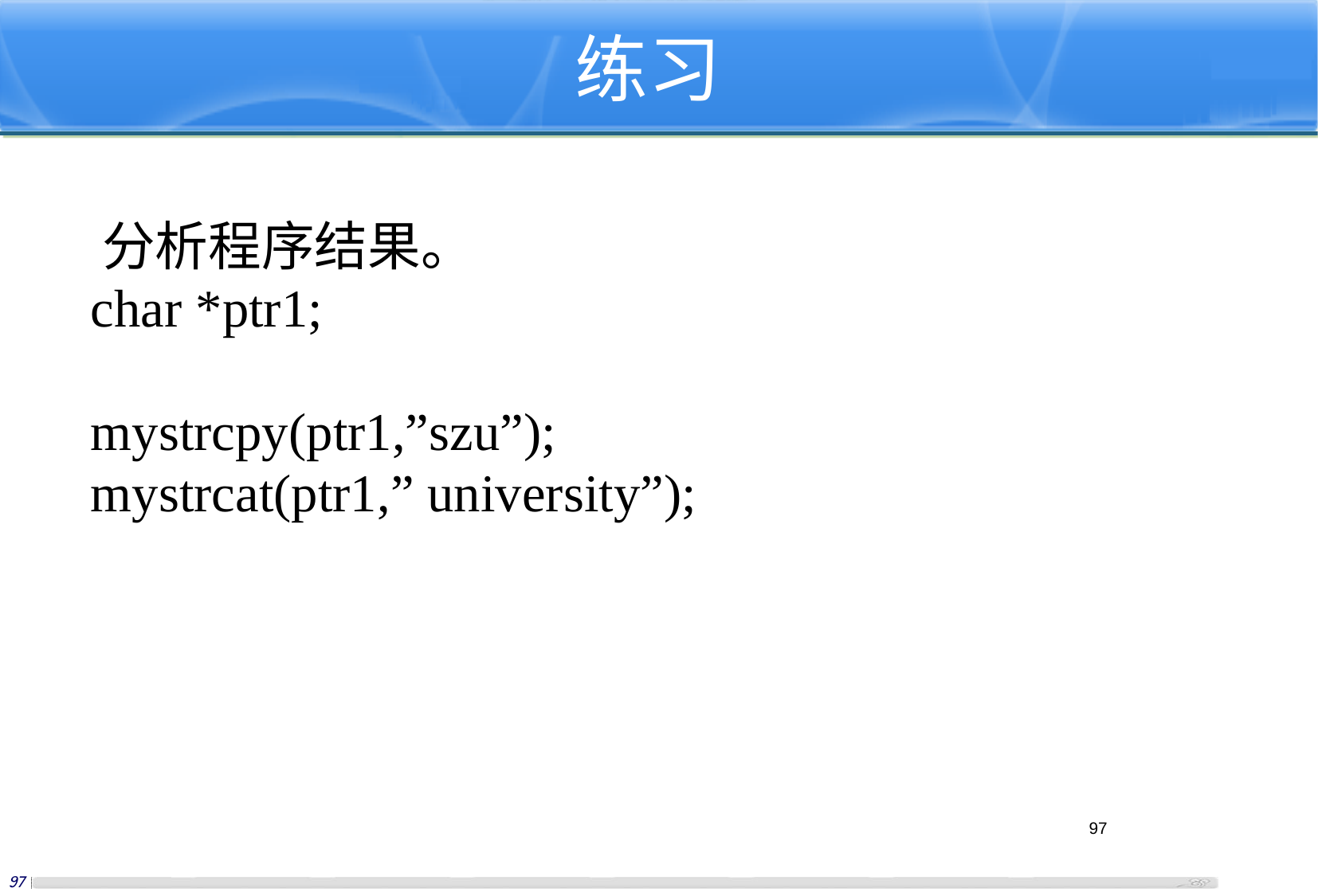

练习
 分析程序结果。
 char *ptr1;

 mystrcpy(ptr1,”szu”);
 mystrcat(ptr1,” university”);
97